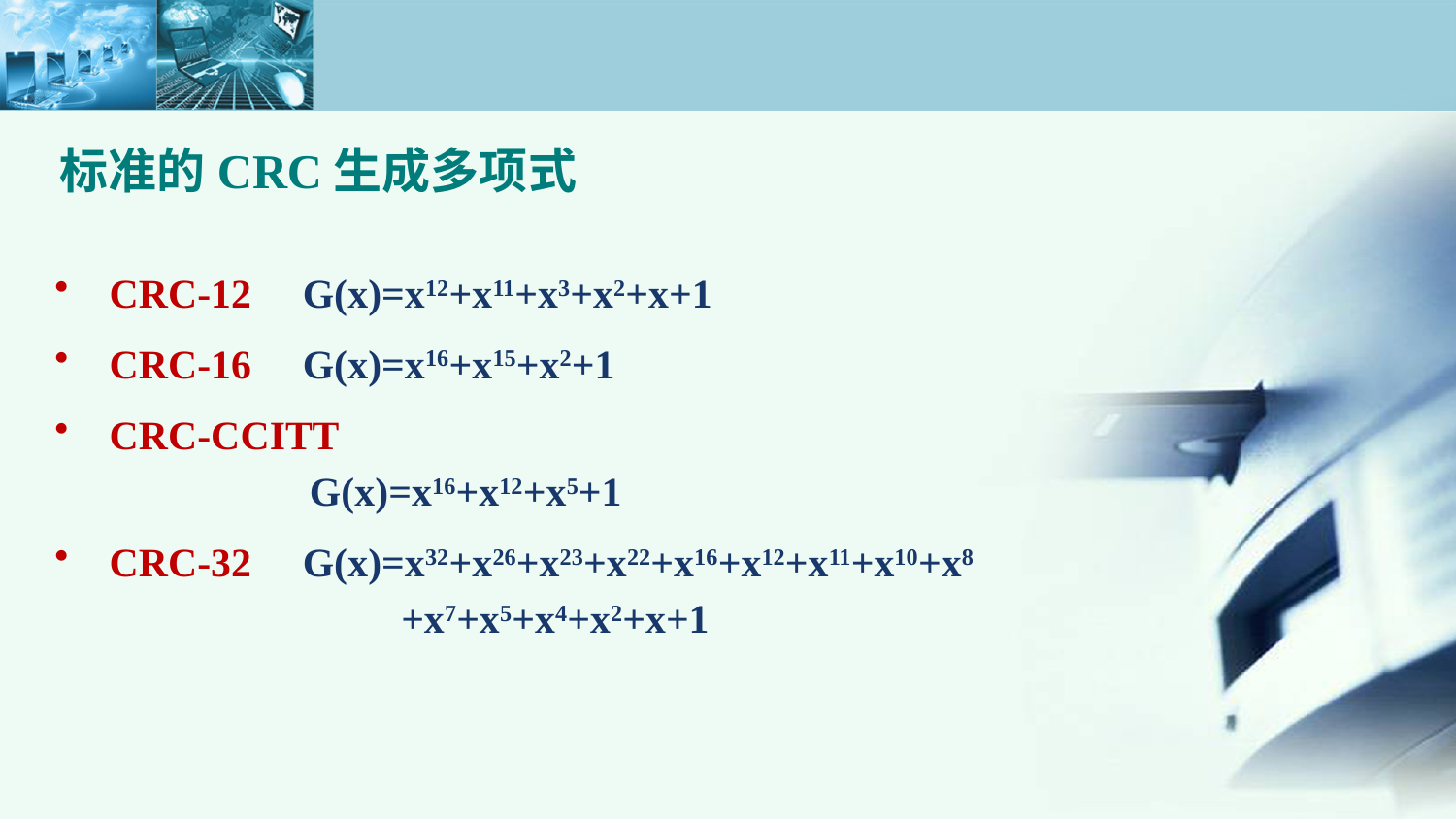

标准的CRC生成多项式
CRC-12     G(x)=x12+x11+x3+x2+x+1

CRC-16     G(x)=x16+x15+x2+1

CRC-CCITT
                         G(x)=x16+x12+x5+1

CRC-32     G(x)=x32+x26+x23+x22+x16+x12+x11+x10+x8
                                  +x7+x5+x4+x2+x+1